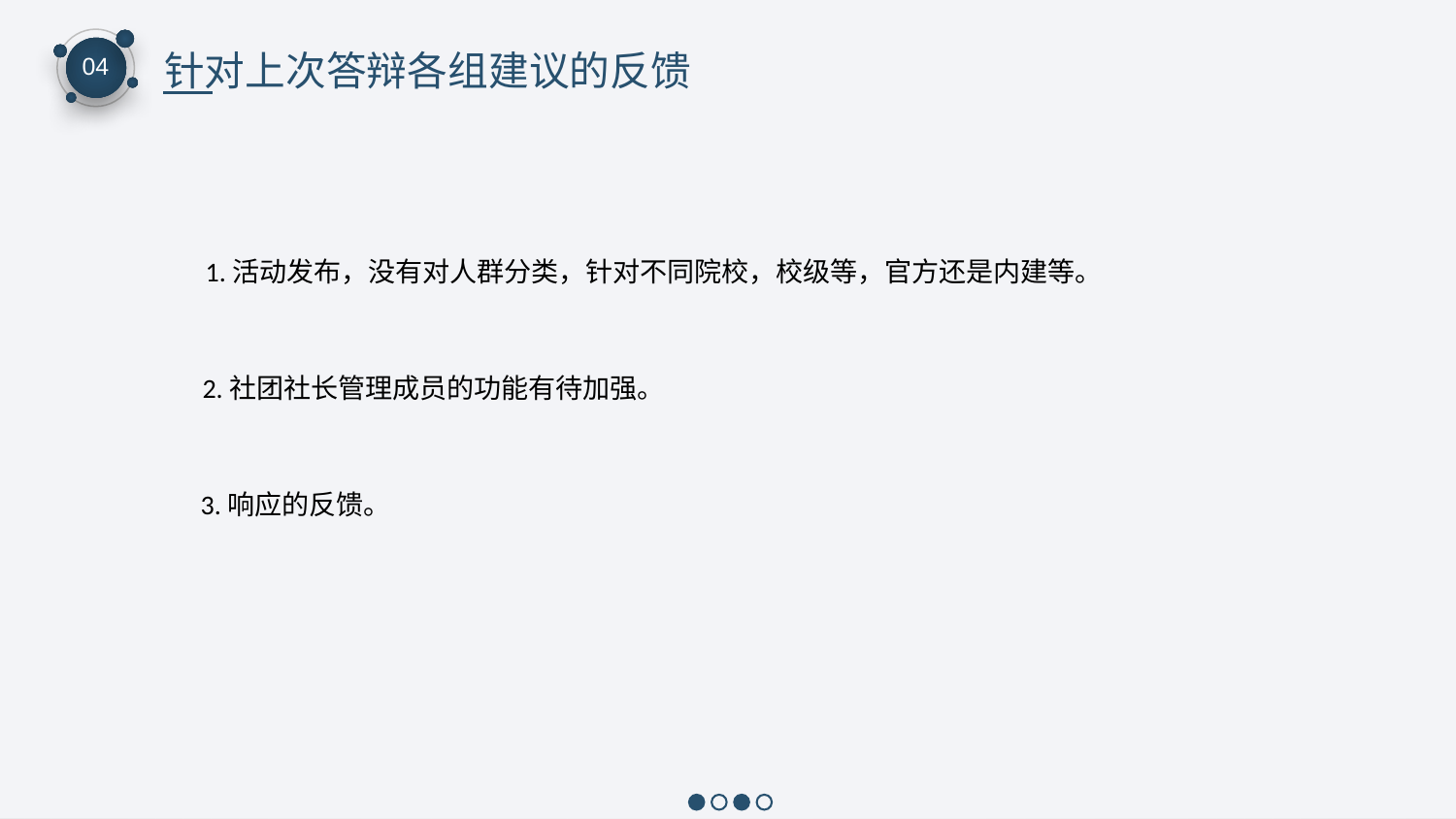

针对上次答辩各组建议的反馈
04
1.活动发布，没有对人群分类，针对不同院校，校级等，官方还是内建等。
2.社团社长管理成员的功能有待加强。
3.响应的反馈。